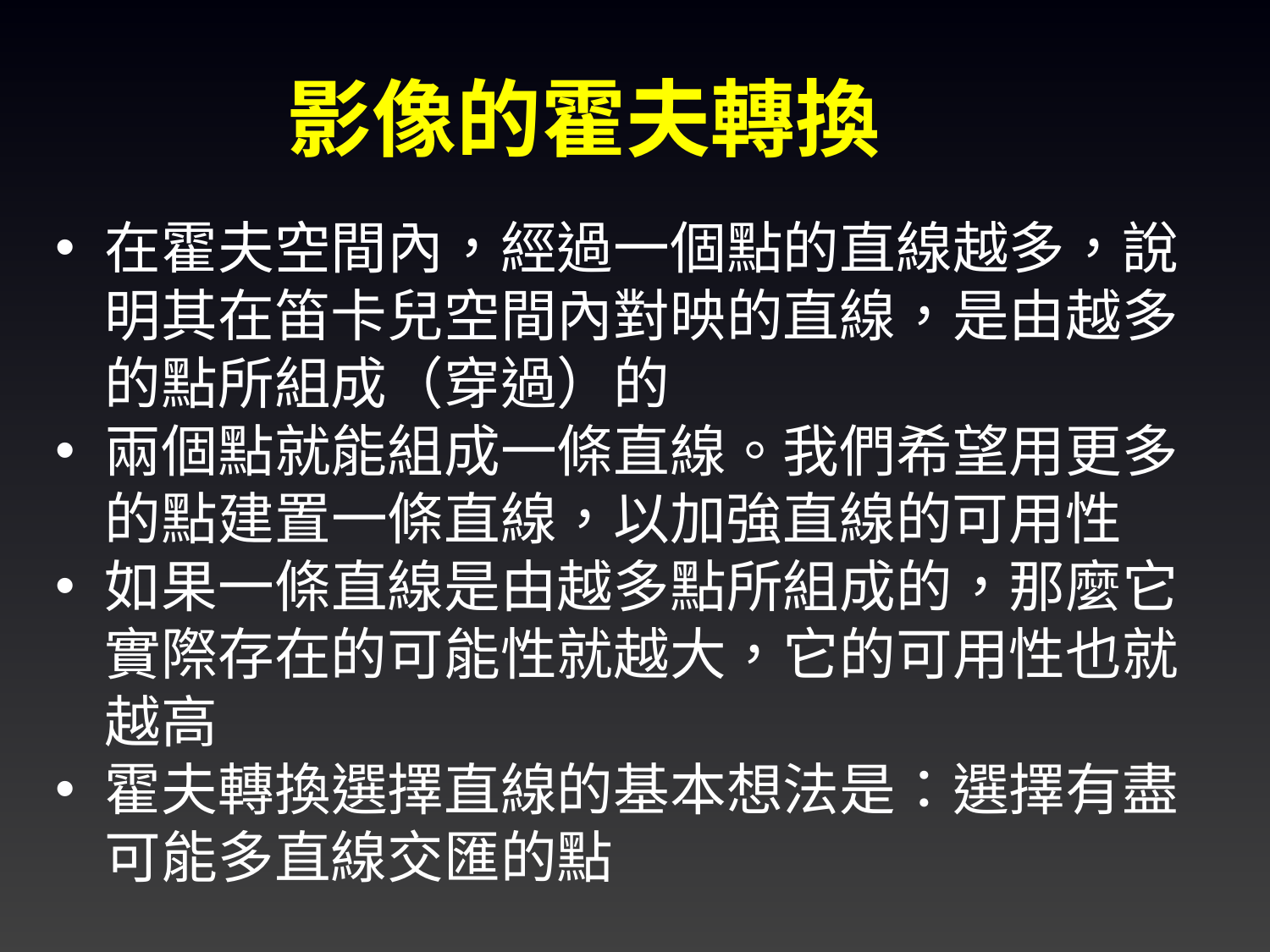

影像的霍夫轉換
在霍夫空間內，經過一個點的直線越多，說明其在笛卡兒空間內對映的直線，是由越多的點所組成（穿過）的
兩個點就能組成一條直線。我們希望用更多的點建置一條直線，以加強直線的可用性
如果一條直線是由越多點所組成的，那麼它實際存在的可能性就越大，它的可用性也就越高
霍夫轉換選擇直線的基本想法是：選擇有盡可能多直線交匯的點